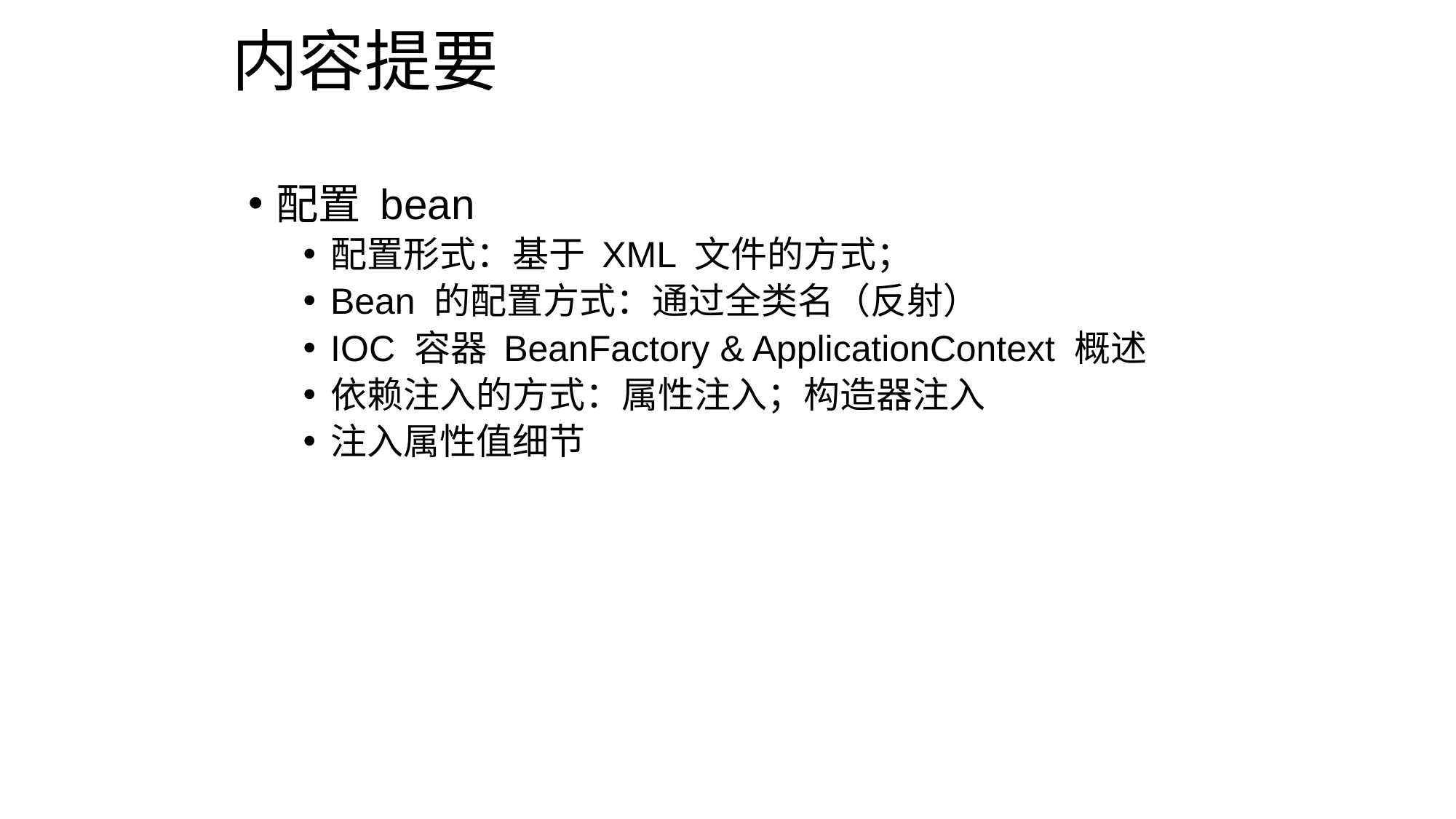

# 内容提要
配置 bean
配置形式：基于 XML 文件的方式；
Bean 的配置方式：通过全类名（反射）
IOC 容器 BeanFactory & ApplicationContext 概述
依赖注入的方式：属性注入；构造器注入
注入属性值细节